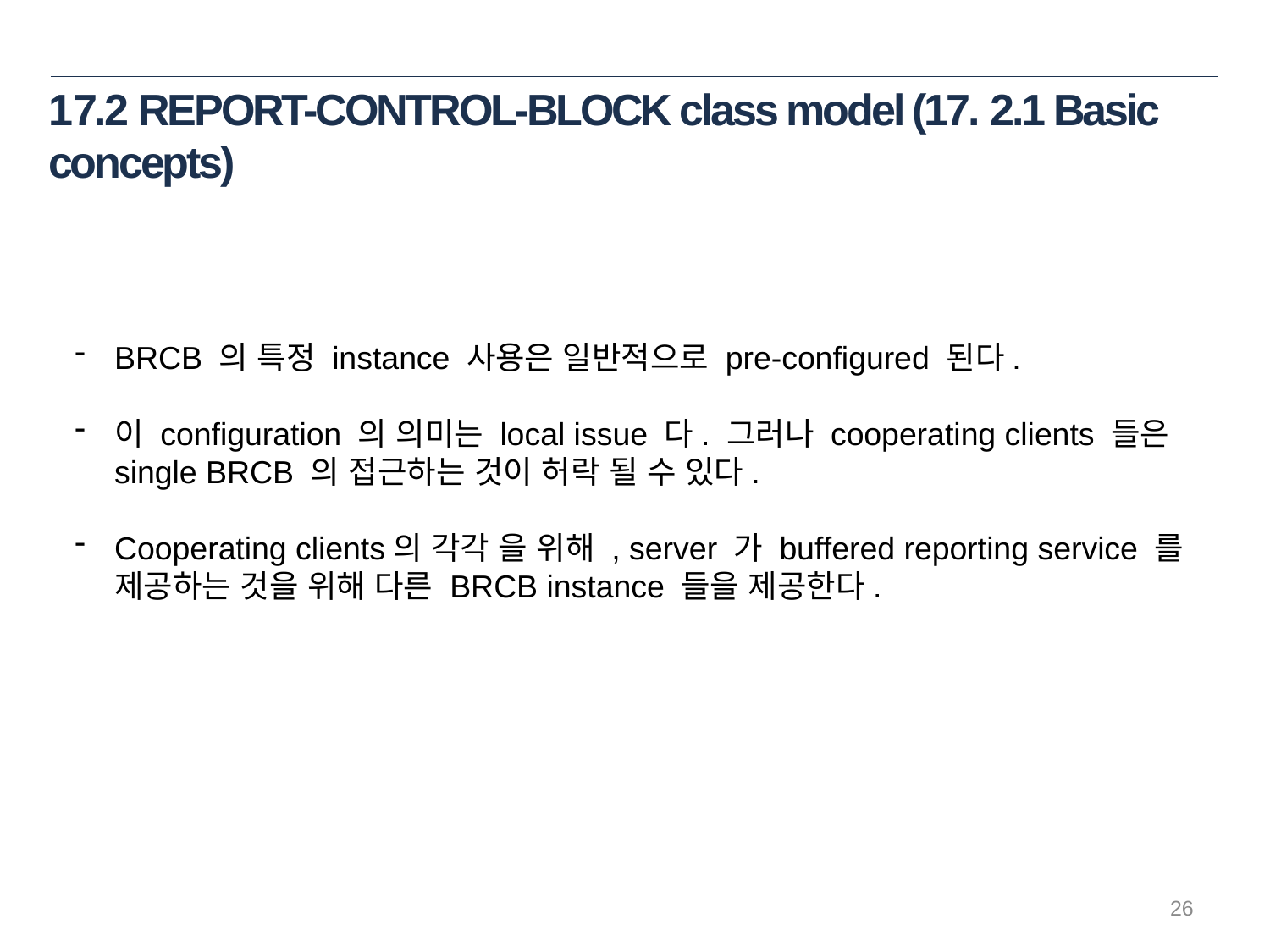

17.2 REPORT-CONTROL-BLOCK class model (17. 2.1 Basic concepts)
BRCB 의 특정 instance 사용은 일반적으로 pre-configured 된다.

이 configuration 의 의미는 local issue 다. 그러나 cooperating clients 들은 single BRCB 의 접근하는 것이 허락 될 수 있다.

Cooperating clients의 각각 을 위해 , server 가 buffered reporting service 를 제공하는 것을 위해 다른 BRCB instance 들을 제공한다.

26